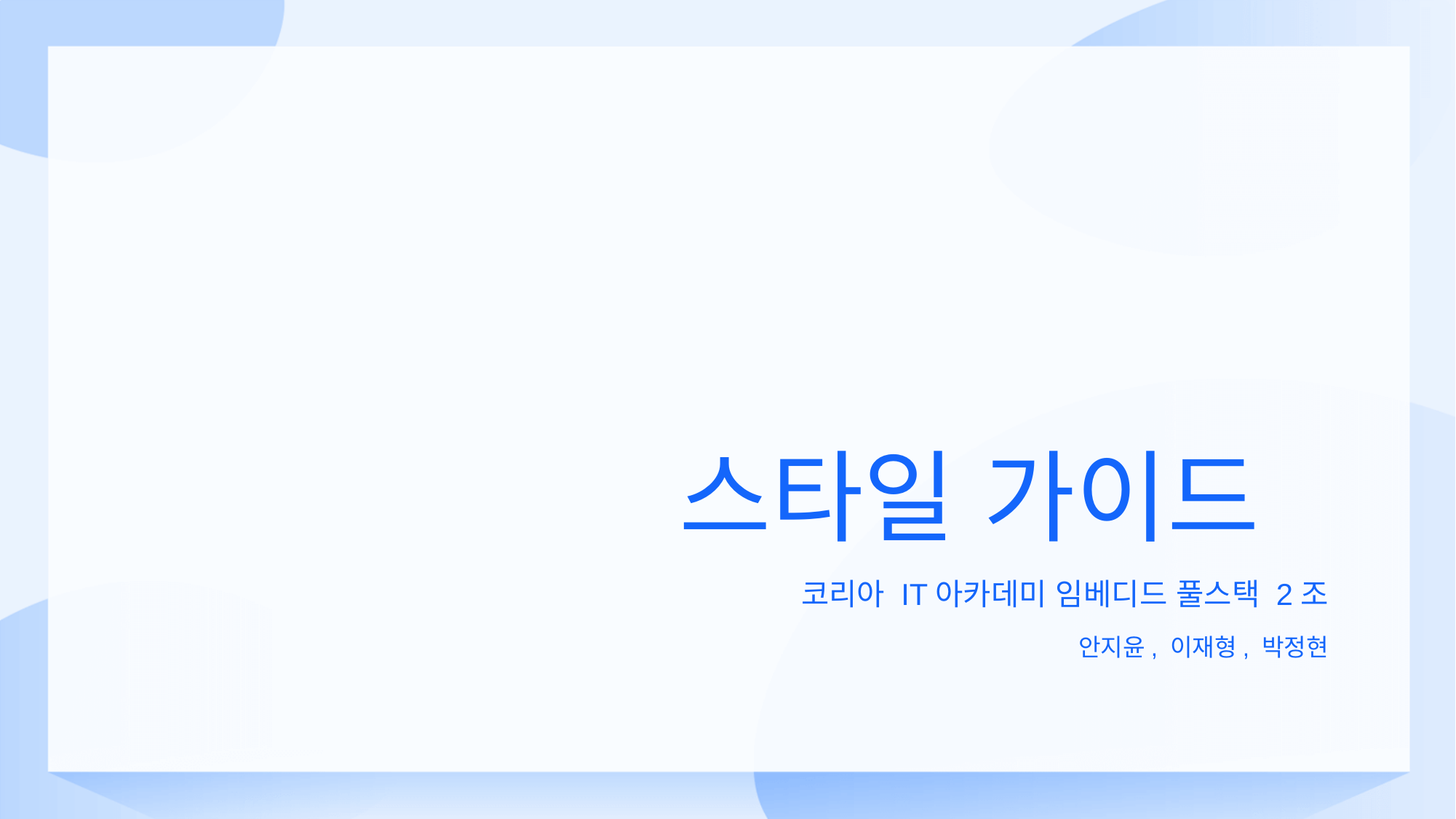

스타일 가이드
코리아 IT아카데미 임베디드 풀스택 2조
안지윤, 이재형, 박정현